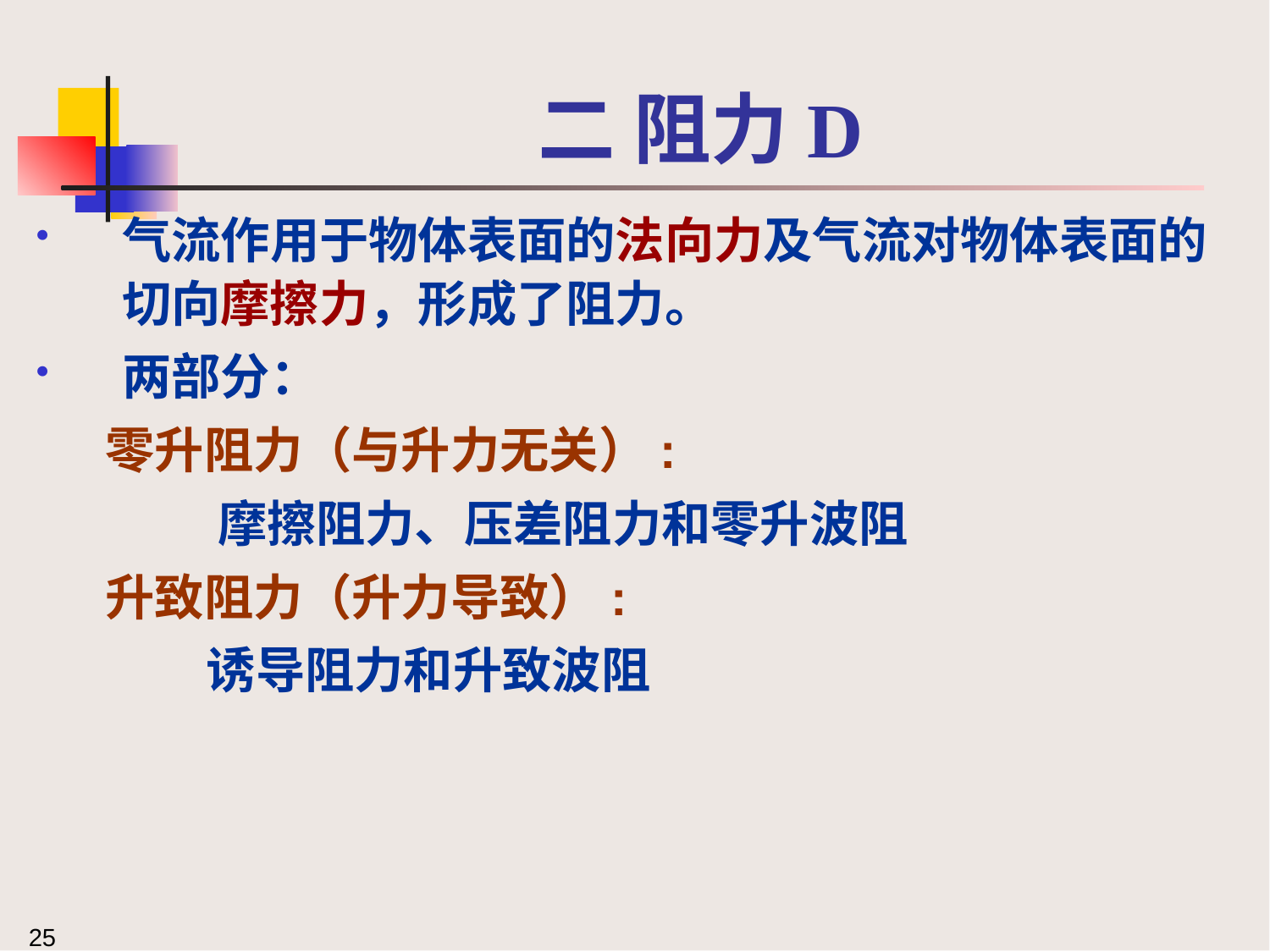

二 阻力D
气流作用于物体表面的法向力及气流对物体表面的切向摩擦力，形成了阻力。
两部分：
     零升阻力（与升力无关）:
               摩擦阻力、压差阻力和零升波阻
     升致阻力（升力导致）:
              诱导阻力和升致波阻